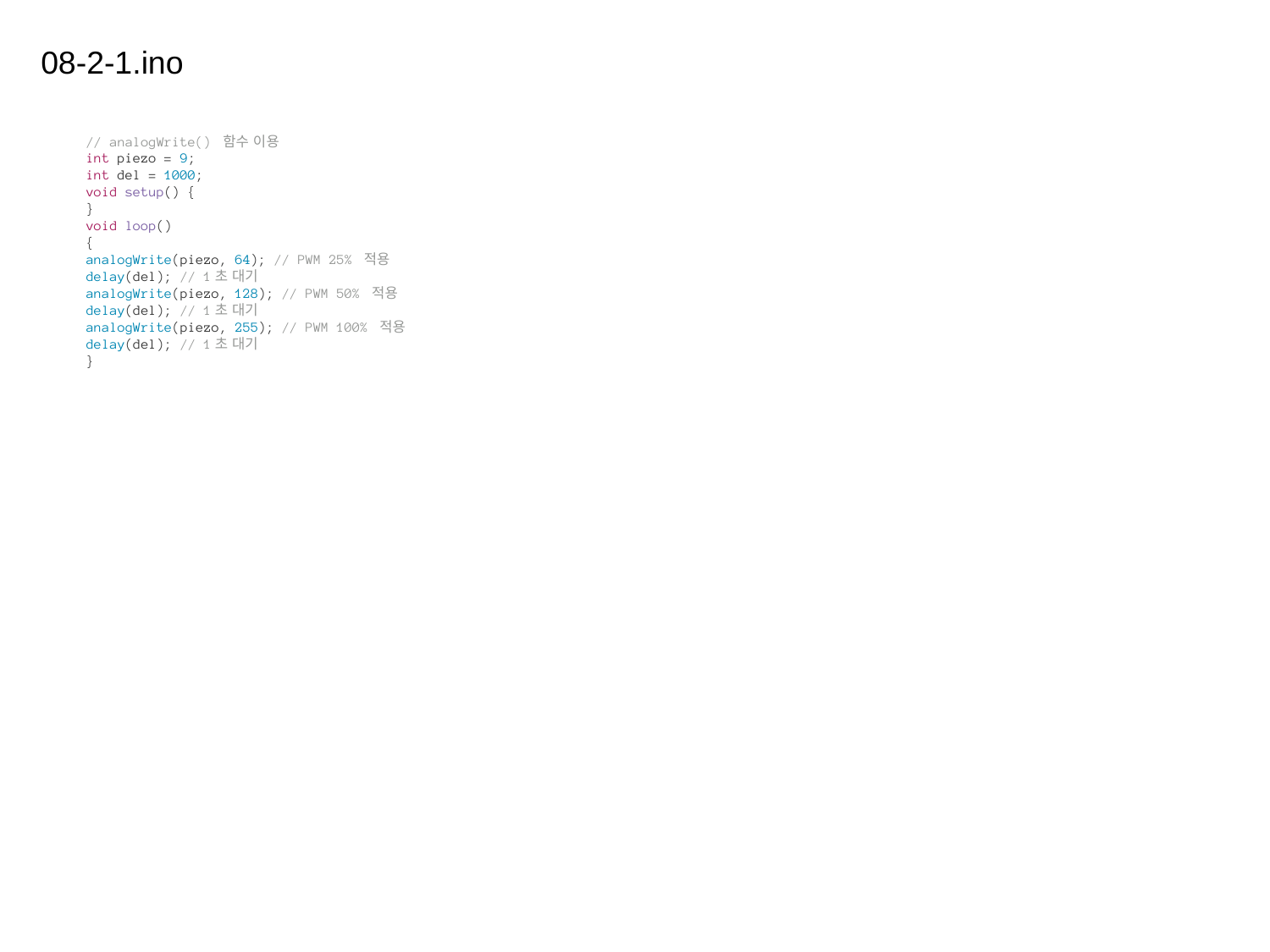

08-2-1.ino
// analogWrite() 함수 이용
int piezo = 9;
int del = 1000;
void setup() {
}
void loop()
{
analogWrite(piezo, 64); // PWM 25% 적용
delay(del); // 1초 대기
analogWrite(piezo, 128); // PWM 50% 적용
delay(del); // 1초 대기
analogWrite(piezo, 255); // PWM 100% 적용
delay(del); // 1초 대기
}